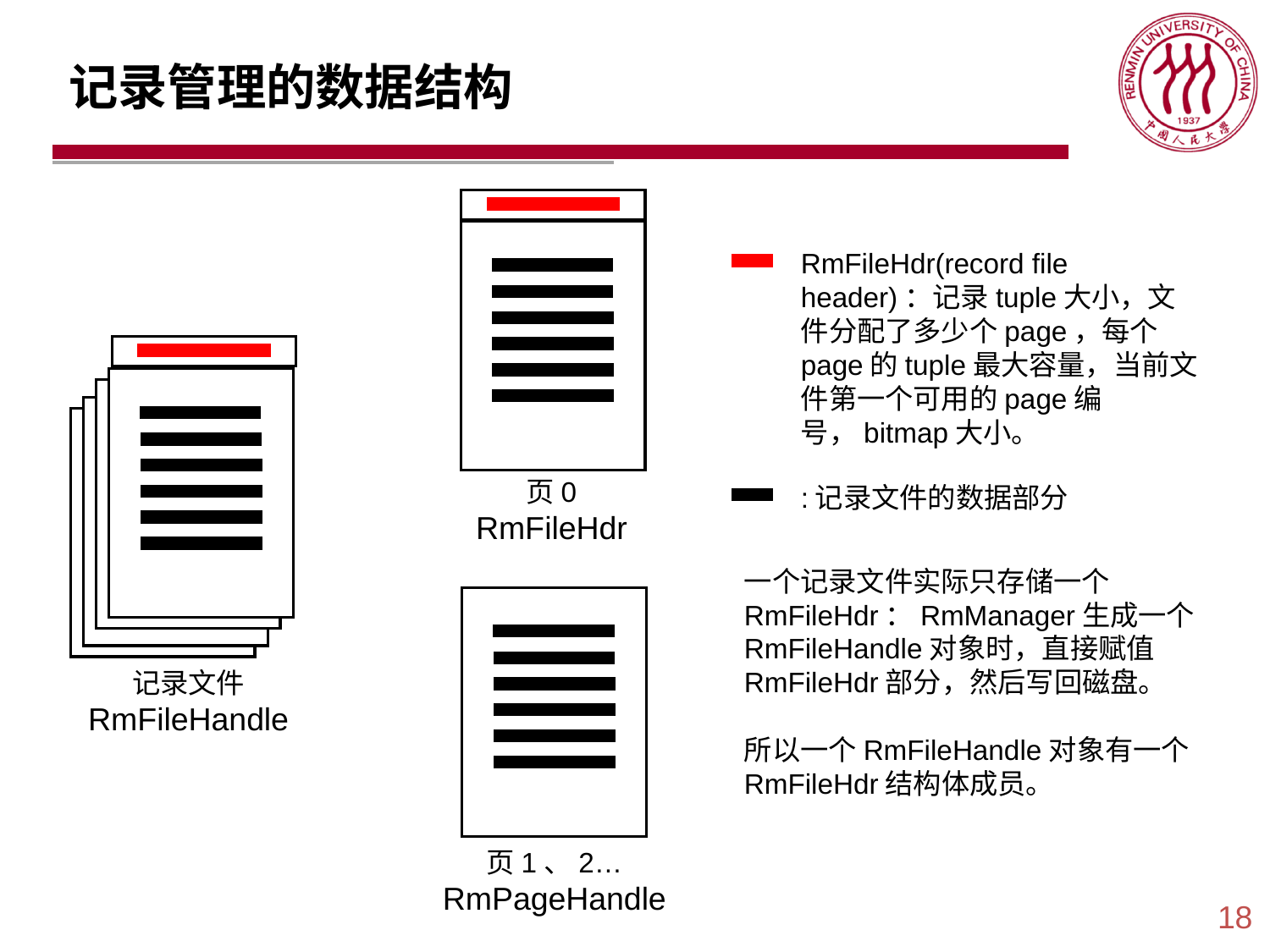

# 记录管理的数据结构

RmFileHdr(record file header)：记录tuple大小，文件分配了多少个page，每个page的tuple最大容量，当前文件第一个可用的page编号，bitmap大小。

页0
RmFileHdr
:记录文件的数据部分

一个记录文件实际只存储一个RmFileHdr：RmManager生成一个RmFileHandle对象时，直接赋值RmFileHdr部分，然后写回磁盘。

所以一个RmFileHandle对象有一个RmFileHdr结构体成员。

记录文件
RmFileHandle

页1、2…
RmPageHandle